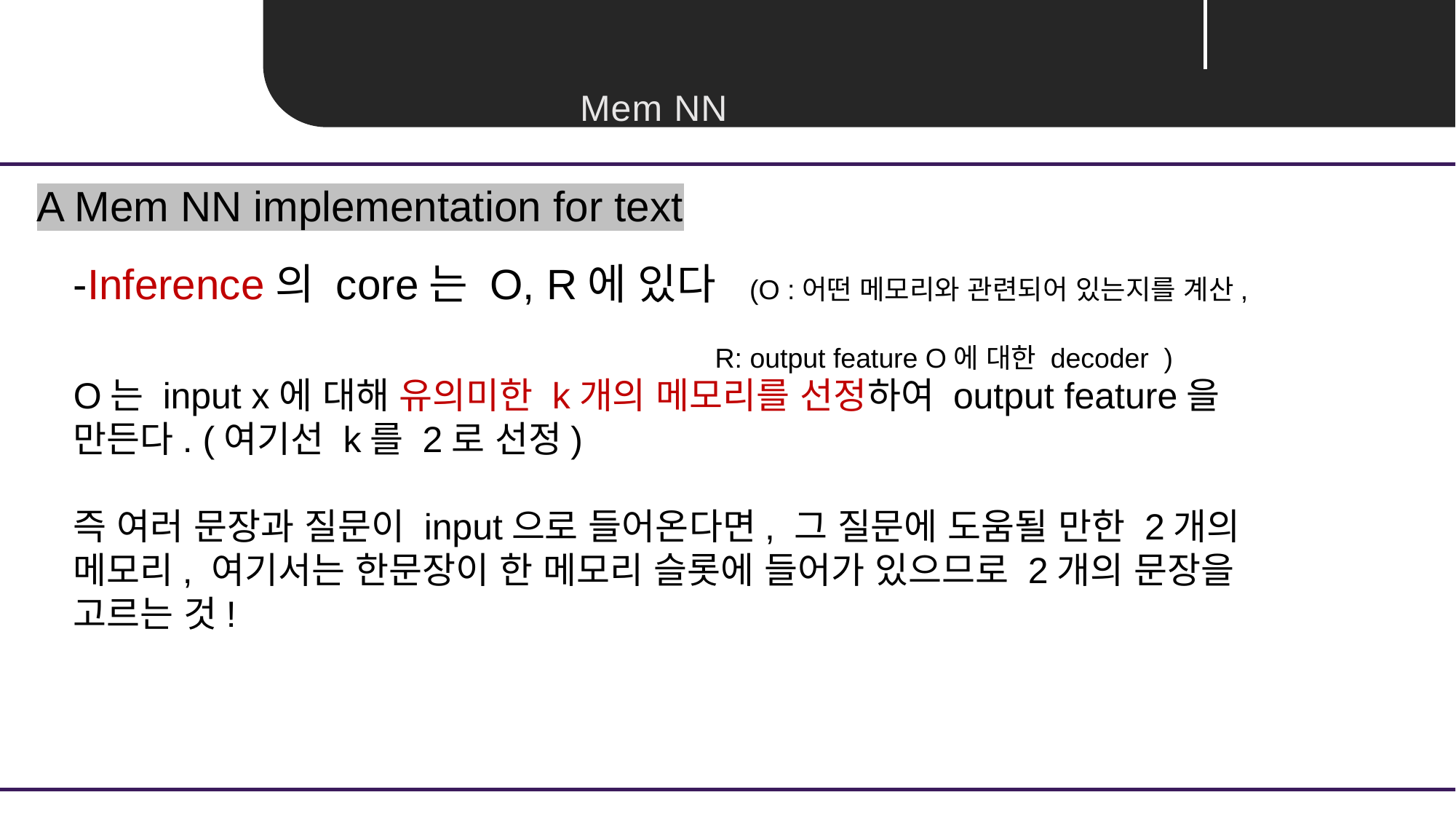

Unit  02 ㅣ ㅣ Mem NN
A Mem NN implementation for text
-Inference의 core는 O, R에 있다  (O :어떤 메모리와 관련되어 있는지를 계산,
                                                                                    R: output feature O에 대한 decoder  )
O는 input x에 대해 유의미한 k개의 메모리를 선정하여 output feature을 만든다. (여기선 k를 2로 선정)

즉 여러 문장과 질문이 input으로 들어온다면, 그 질문에 도움될 만한 2개의 메모리, 여기서는 한문장이 한 메모리 슬롯에 들어가 있으므로 2개의 문장을 고르는 것!